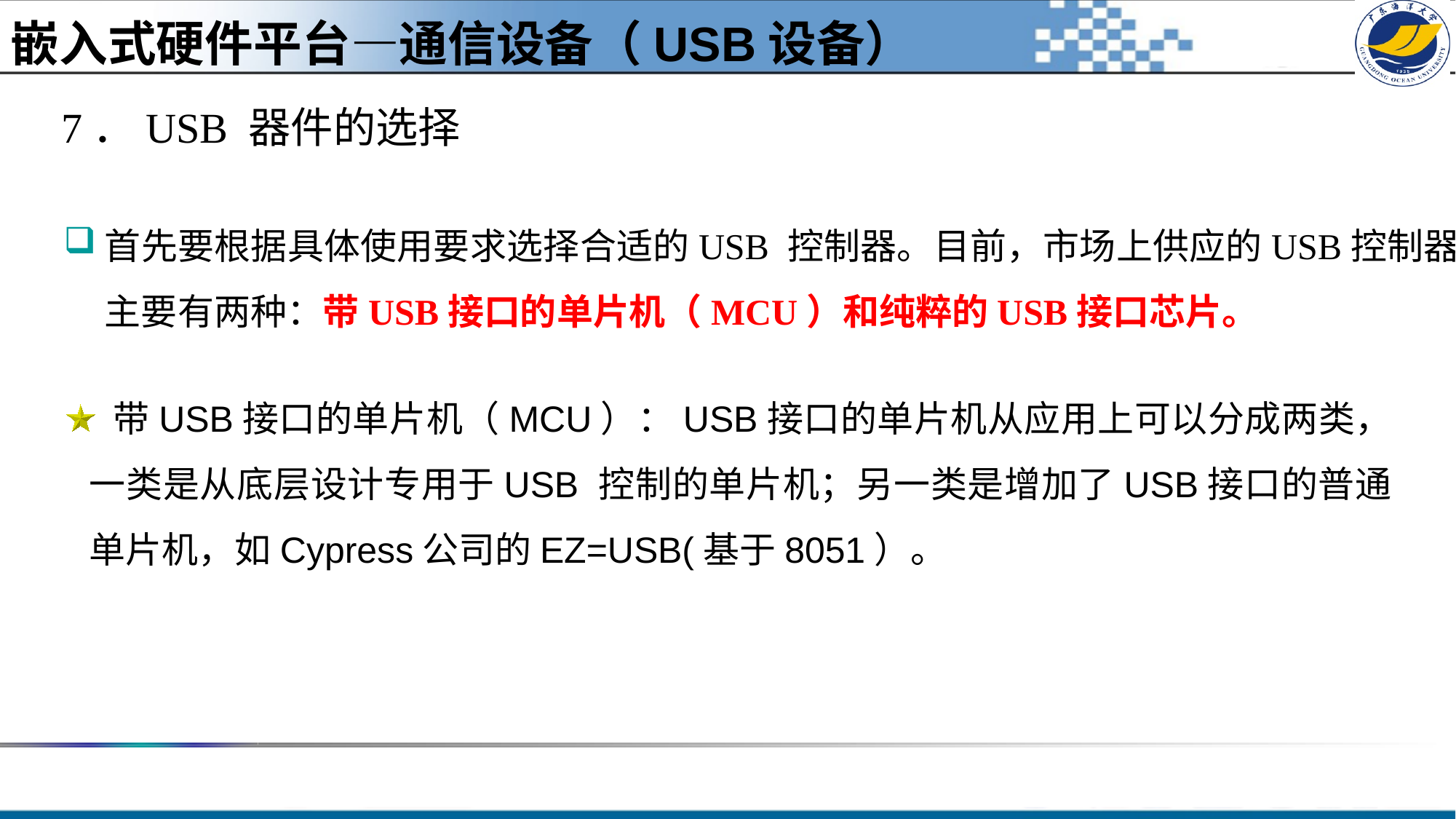

嵌入式硬件平台—通信设备（USB设备）
# 7．USB 器件的选择
首先要根据具体使用要求选择合适的USB 控制器。目前，市场上供应的USB控制器主要有两种：带USB接口的单片机（MCU）和纯粹的USB接口芯片。
 带USB接口的单片机（MCU）：USB接口的单片机从应用上可以分成两类，一类是从底层设计专用于USB 控制的单片机；另一类是增加了USB接口的普通单片机，如Cypress公司的EZ=USB(基于8051）。
120